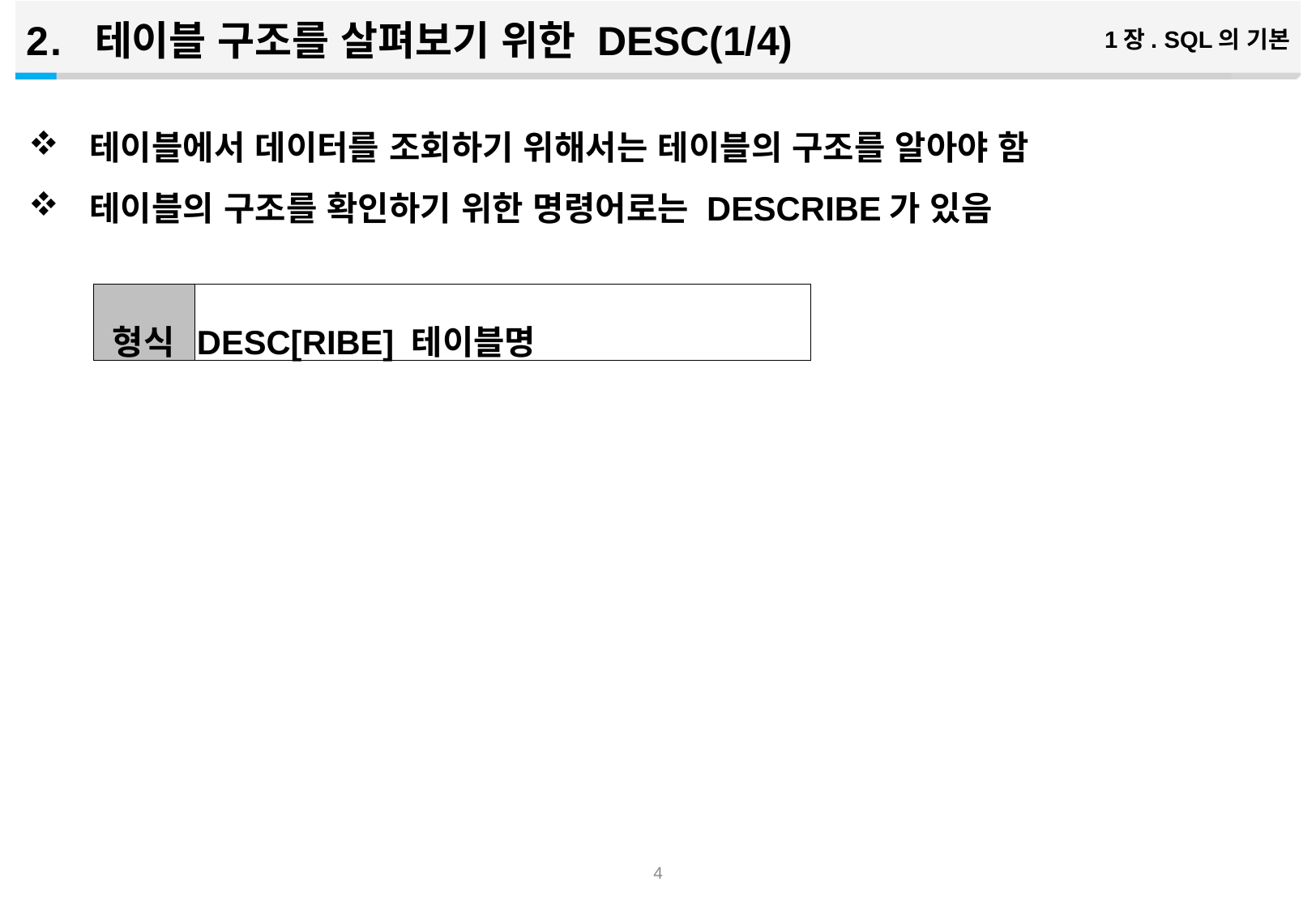

테이블 구조를 살펴보기 위한 DESC(1/4)
1장. SQL의 기본
테이블에서 데이터를 조회하기 위해서는 테이블의 구조를 알아야 함
테이블의 구조를 확인하기 위한 명령어로는 DESCRIBE가 있음

| 형식 | DESC[RIBE] 테이블명 |
| --- | --- |
4